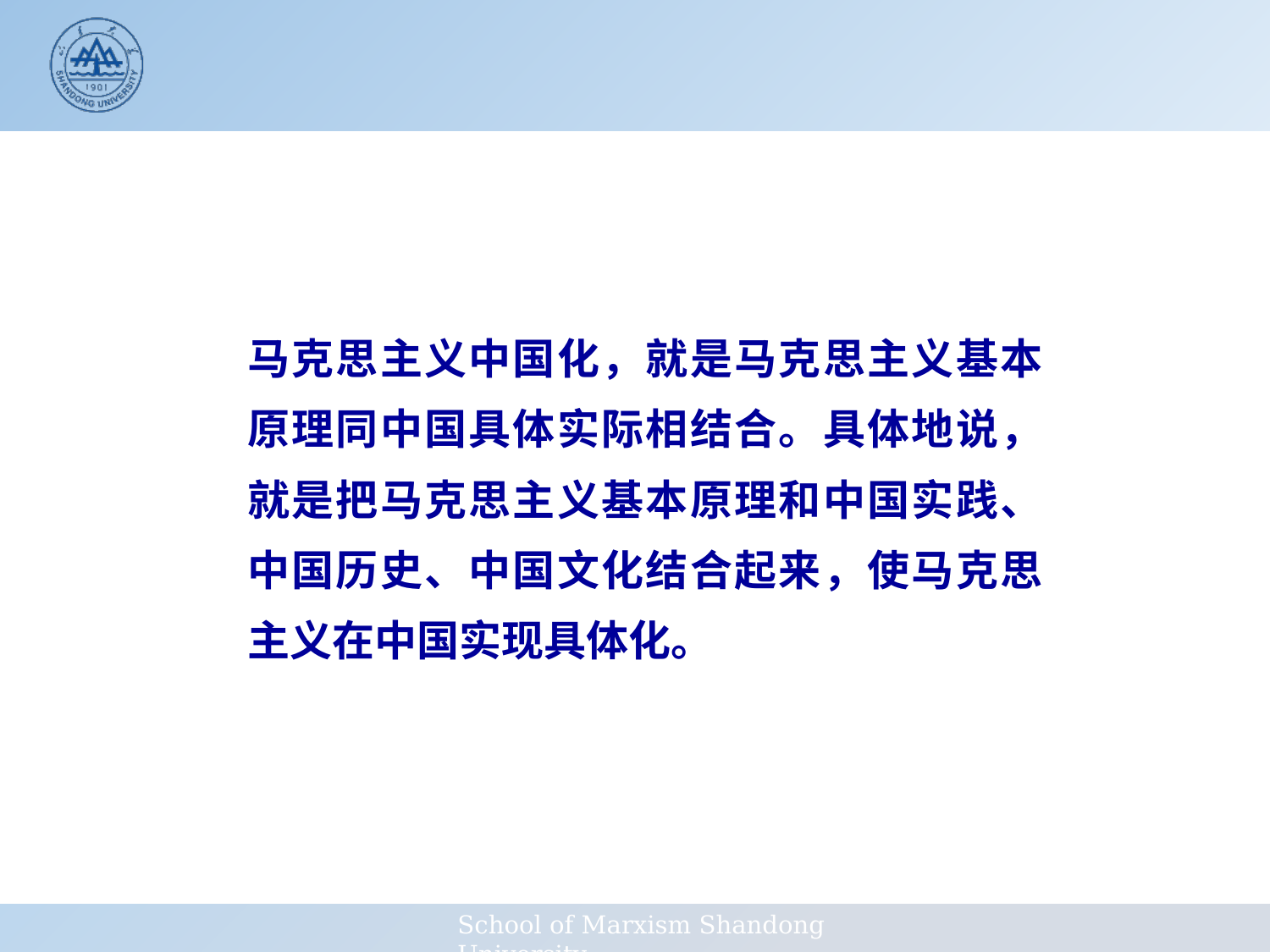

马克思主义中国化，就是马克思主义基本原理同中国具体实际相结合。具体地说，就是把马克思主义基本原理和中国实践、中国历史、中国文化结合起来，使马克思主义在中国实现具体化。